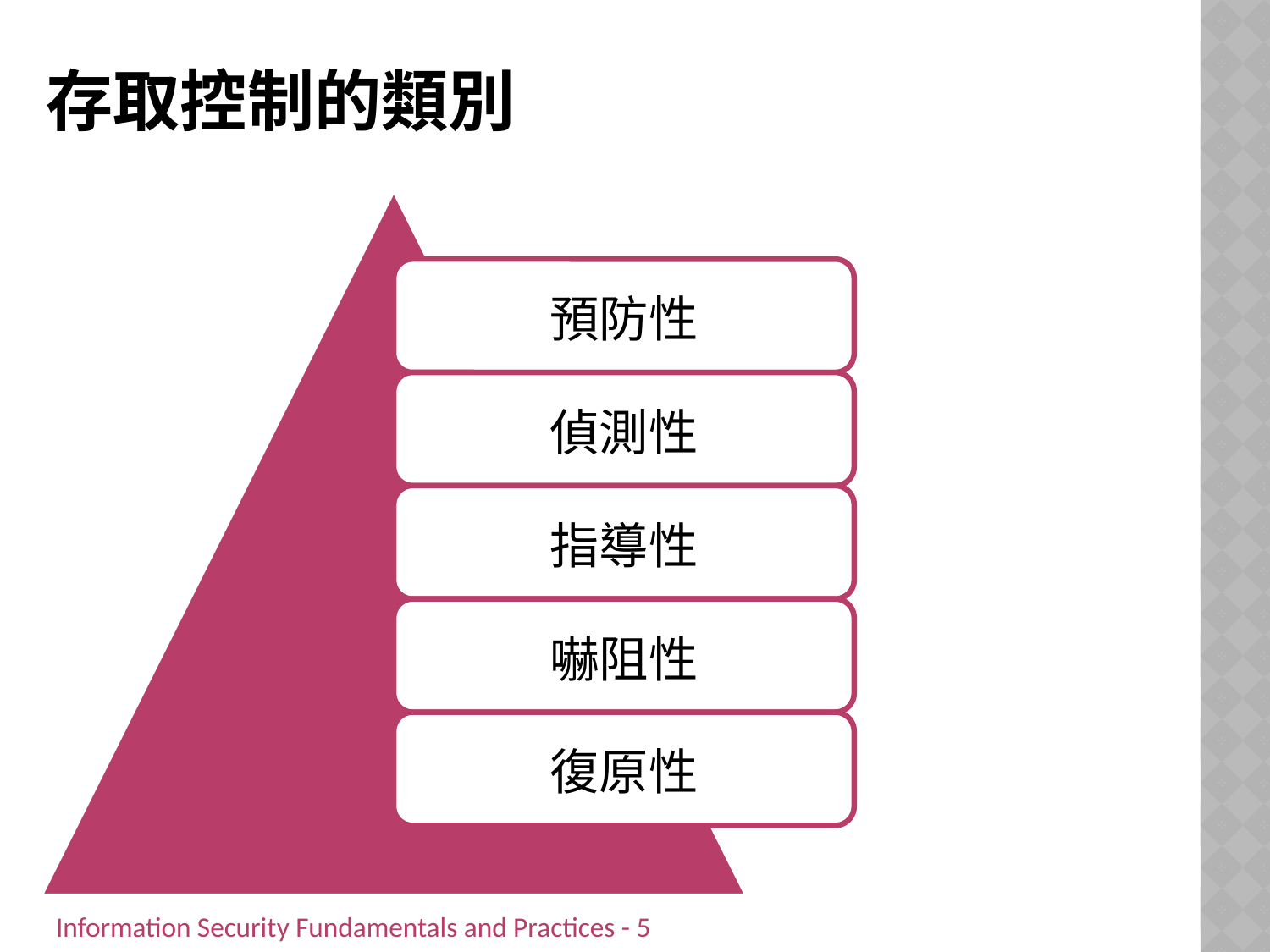

# 存取控制的類別
預防性
偵測性
指導性
嚇阻性
復原性